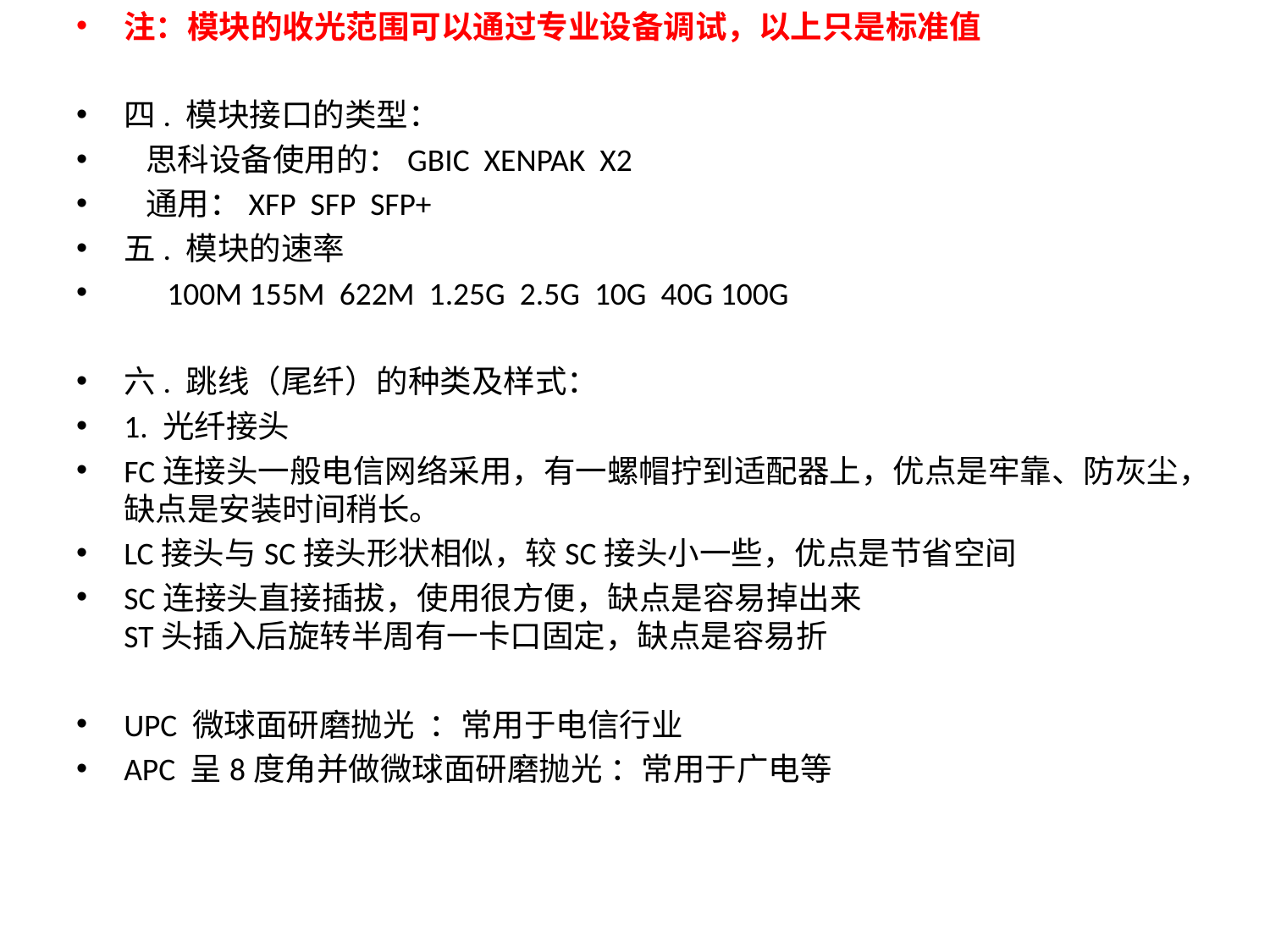

注：模块的收光范围可以通过专业设备调试，以上只是标准值

四. 模块接口的类型：
  思科设备使用的：GBIC  XENPAK  X2
  通用：XFP  SFP  SFP+
五. 模块的速率
      100M 155M  622M  1.25G  2.5G  10G  40G 100G

六. 跳线（尾纤）的种类及样式：
1. 光纤接头
FC连接头一般电信网络采用，有一螺帽拧到适配器上，优点是牢靠、防灰尘，缺点是安装时间稍长。
LC接头与SC接头形状相似，较SC接头小一些，优点是节省空间
SC连接头直接插拔，使用很方便，缺点是容易掉出来
ST头插入后旋转半周有一卡口固定，缺点是容易折

UPC 微球面研磨抛光  ：常用于电信行业
APC 呈8度角并做微球面研磨抛光 ：常用于广电等